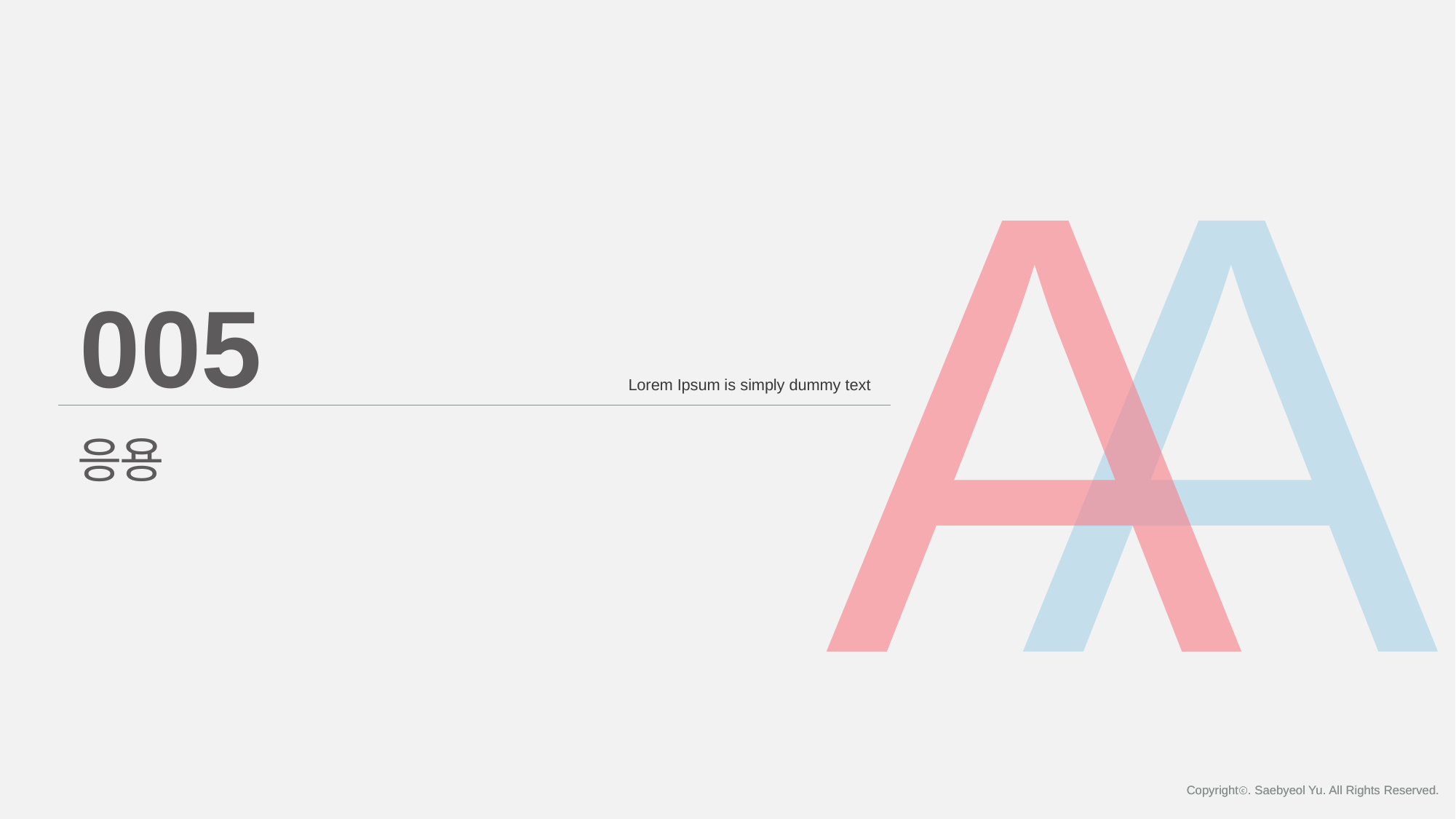

A
A
005
Lorem Ipsum is simply dummy text
응용
Copyrightⓒ. Saebyeol Yu. All Rights Reserved.